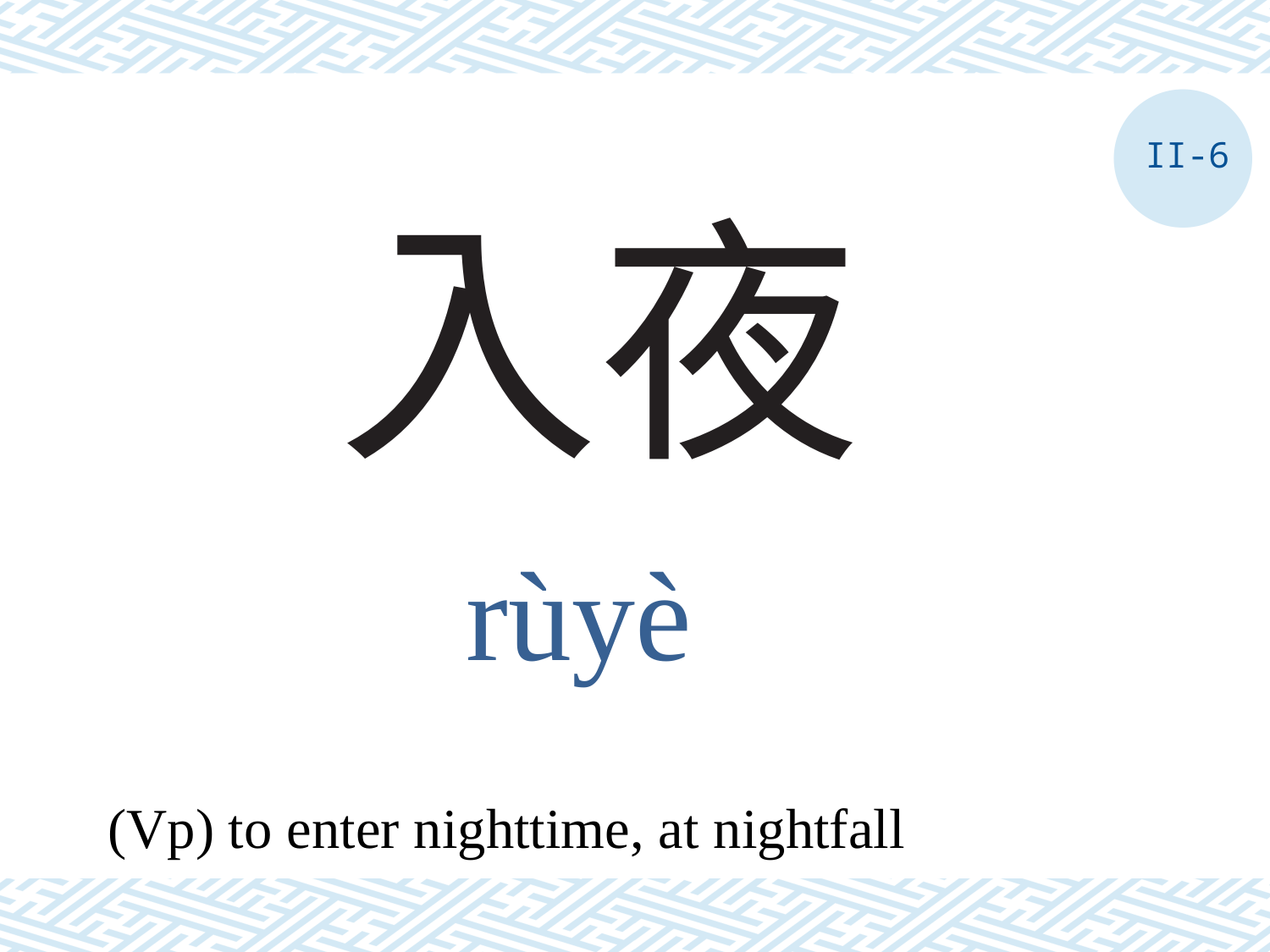

II-6

# 入夜
rùyè
(Vp) to enter nighttime, at nightfall